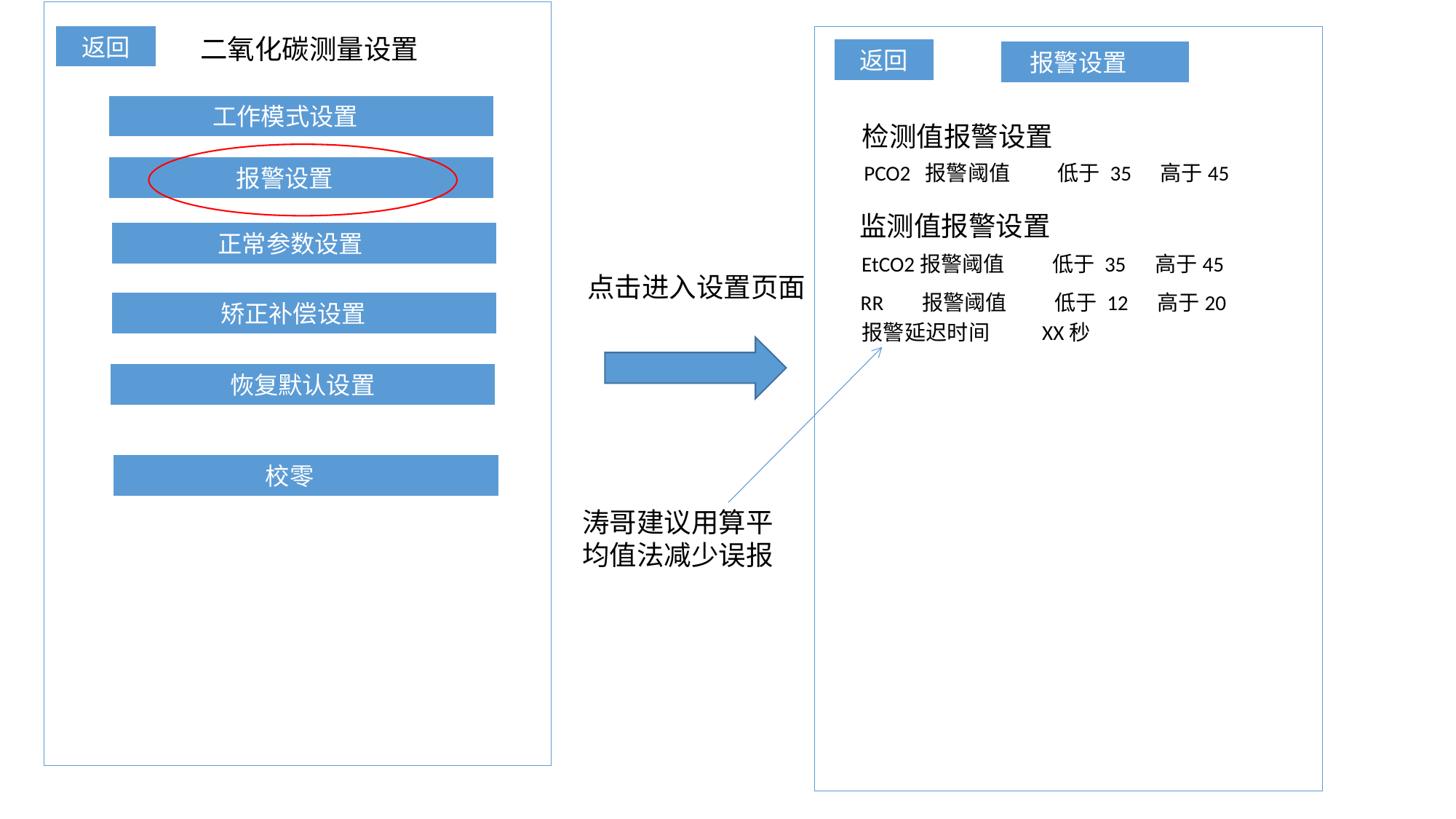

返回
二氧化碳测量设置

返回
报警设置
工作模式设置
检测值报警设置

PCO2  报警阈值          低于 35     高于45
报警设置
监测值报警设置
正常参数设置
EtCO2报警阈值          低于 35     高于45
点击进入设置页面
RR       报警阈值          低于 12     高于20
矫正补偿设置
    报警延迟时间          XX秒

恢复默认设置
校零
涛哥建议用算平均值法减少误报